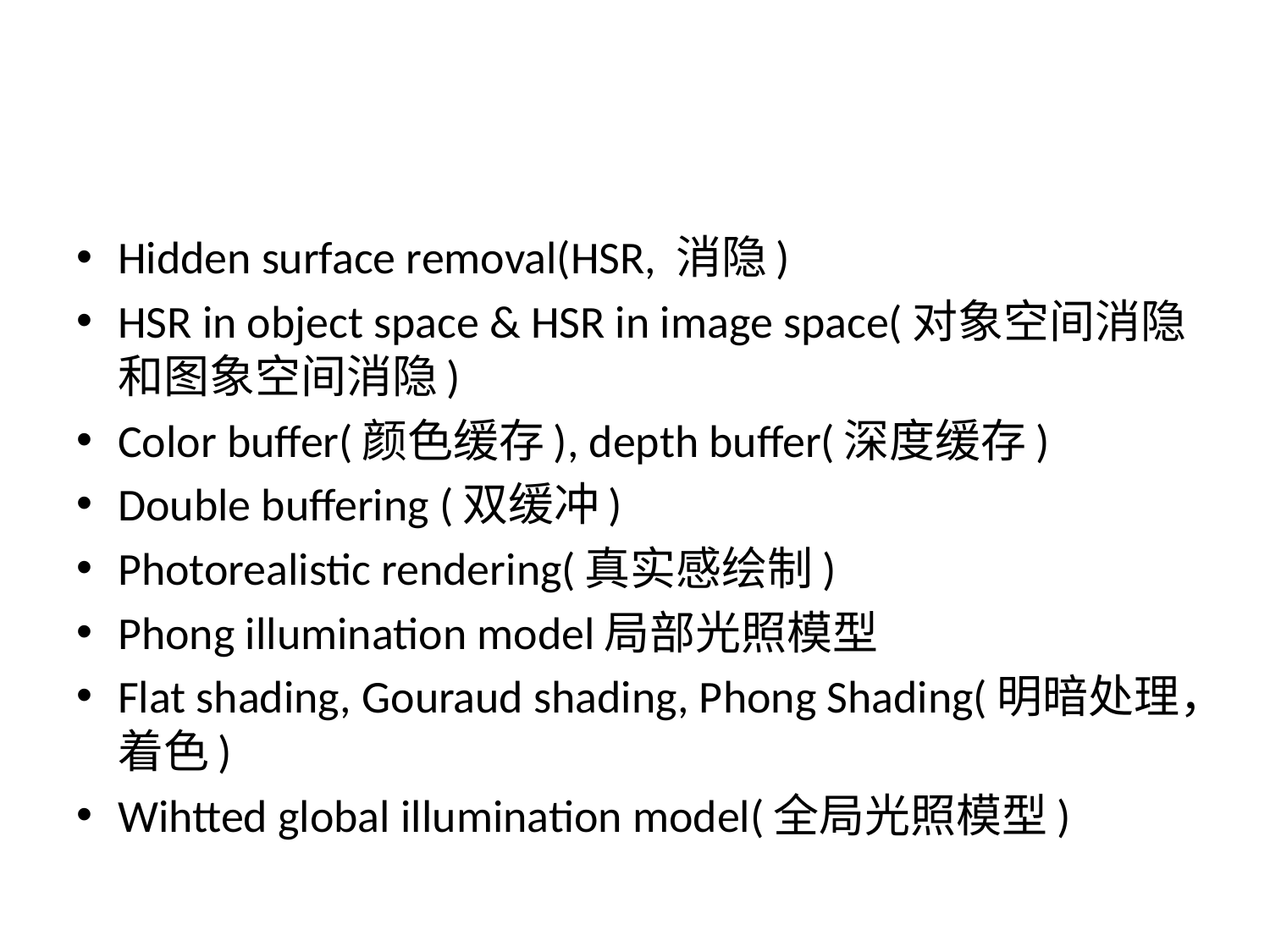

#
Hidden surface removal(HSR, 消隐)
HSR in object space & HSR in image space(对象空间消隐和图象空间消隐)
Color buffer(颜色缓存), depth buffer(深度缓存)
Double buffering (双缓冲)
Photorealistic rendering(真实感绘制)
Phong illumination model局部光照模型
Flat shading, Gouraud shading, Phong Shading(明暗处理，着色)
Wihtted global illumination model(全局光照模型)